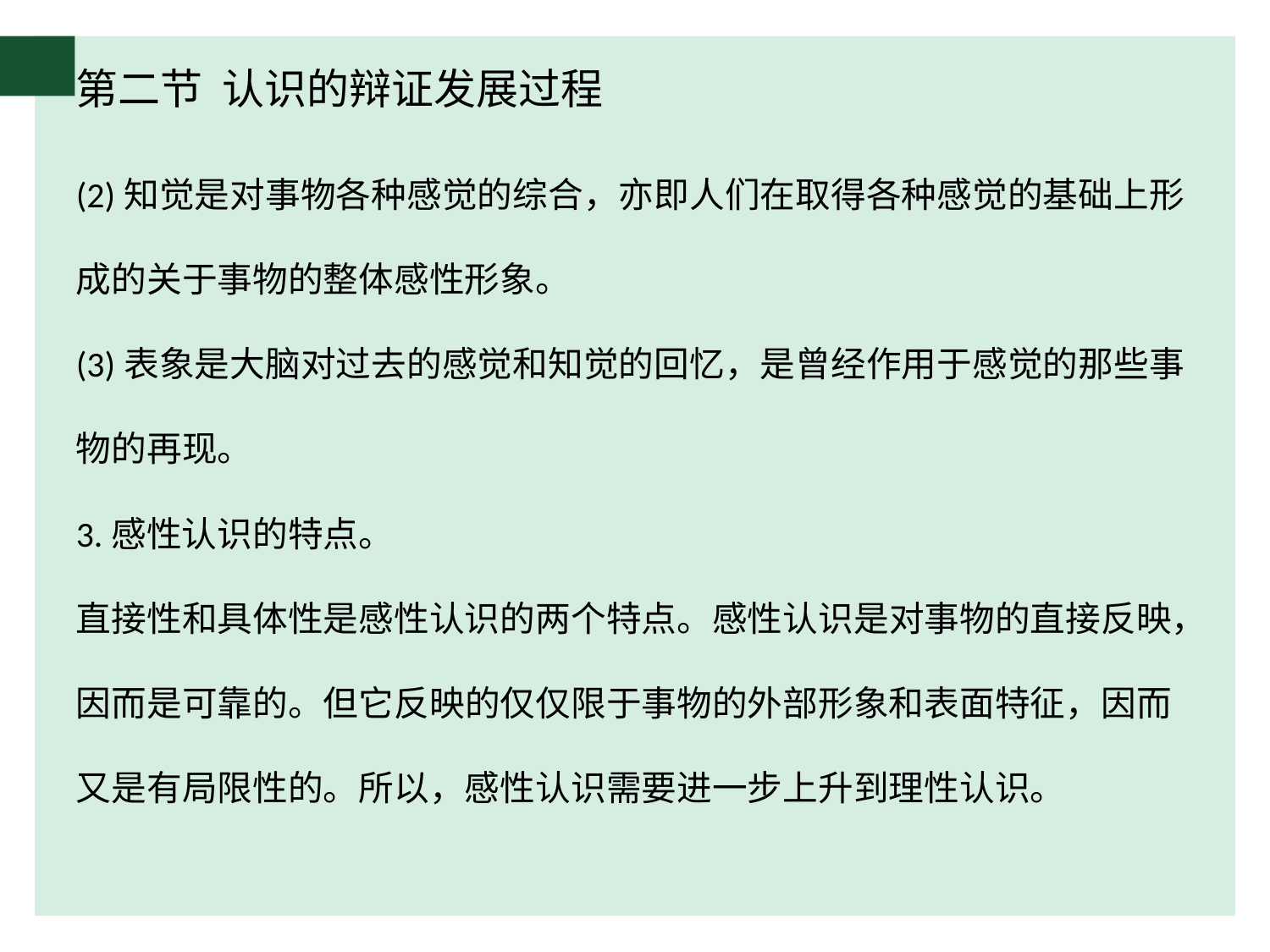

# 第二节  认识的辩证发展过程
(2)知觉是对事物各种感觉的综合，亦即人们在取得各种感觉的基础上形成的关于事物的整体感性形象。
(3)表象是大脑对过去的感觉和知觉的回忆，是曾经作用于感觉的那些事物的再现。
3.感性认识的特点。
直接性和具体性是感性认识的两个特点。感性认识是对事物的直接反映，因而是可靠的。但它反映的仅仅限于事物的外部形象和表面特征，因而又是有局限性的。所以，感性认识需要进一步上升到理性认识。